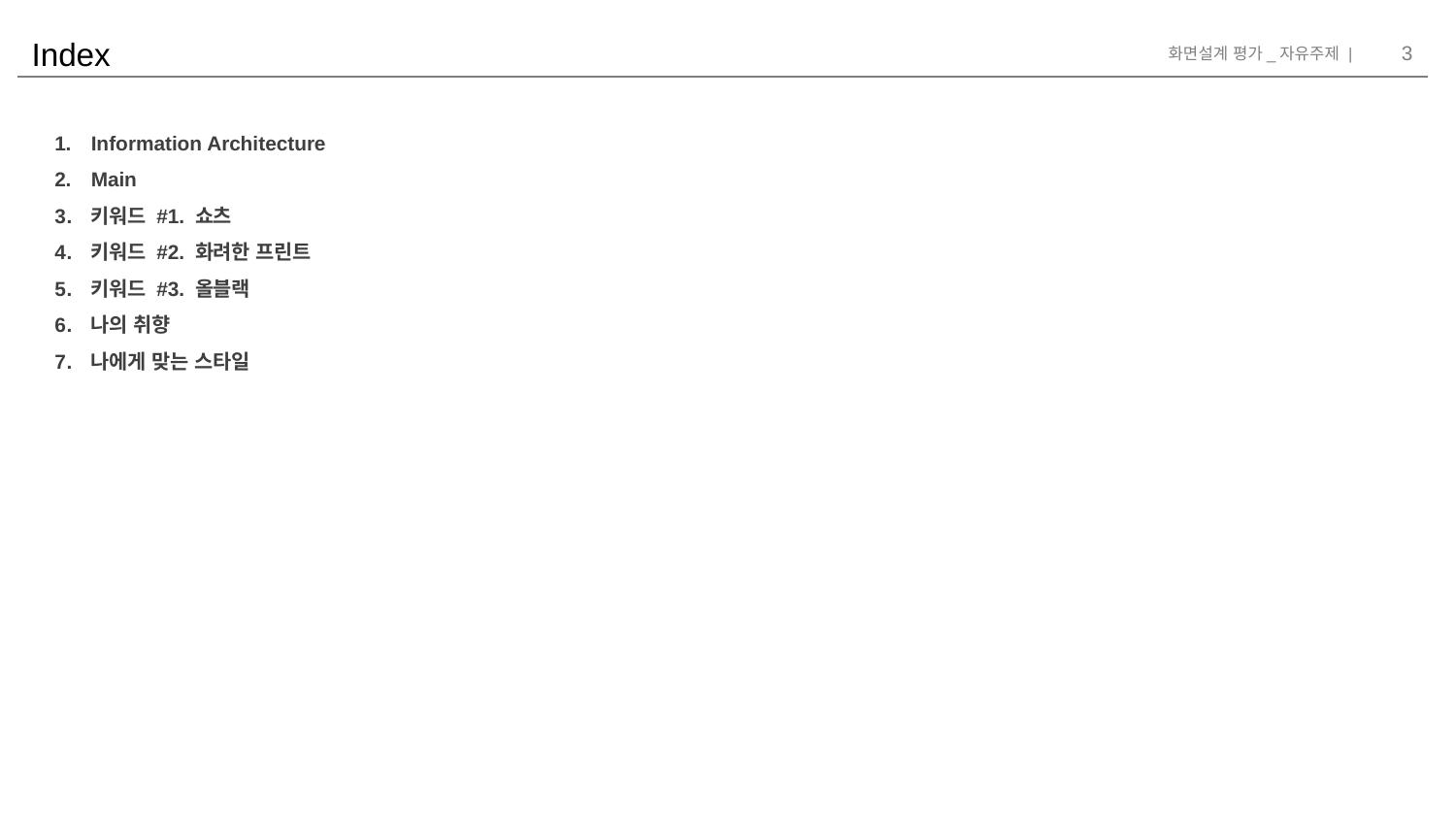

# Index
3
Information Architecture
Main
키워드 #1. 쇼츠
키워드 #2. 화려한 프린트
키워드 #3. 올블랙
나의 취향
나에게 맞는 스타일